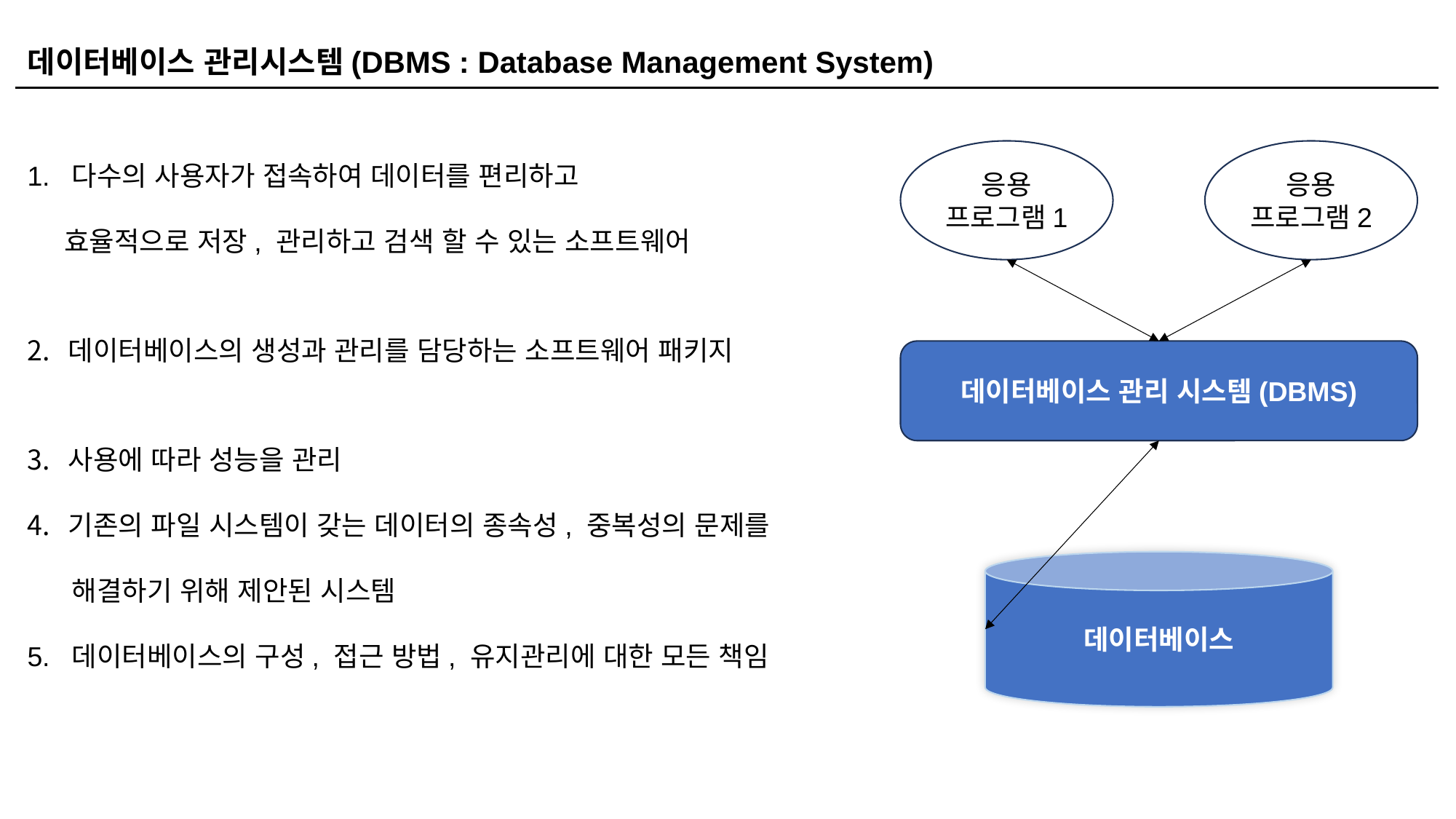

데이터베이스 관리시스템(DBMS : Database Management System)
1.  다수의 사용자가 접속하여 데이터를 편리하고
    효율적으로 저장, 관리하고 검색 할 수 있는 소프트웨어

데이터베이스의 생성과 관리를 담당하는 소프트웨어 패키지

사용에 따라 성능을 관리
기존의 파일 시스템이 갖는 데이터의 종속성, 중복성의 문제를
     해결하기 위해 제안된 시스템
5.  데이터베이스의 구성, 접근 방법, 유지관리에 대한 모든 책임
응용
프로그램1
응용
프로그램2
데이터베이스 관리 시스템(DBMS)
데이터베이스